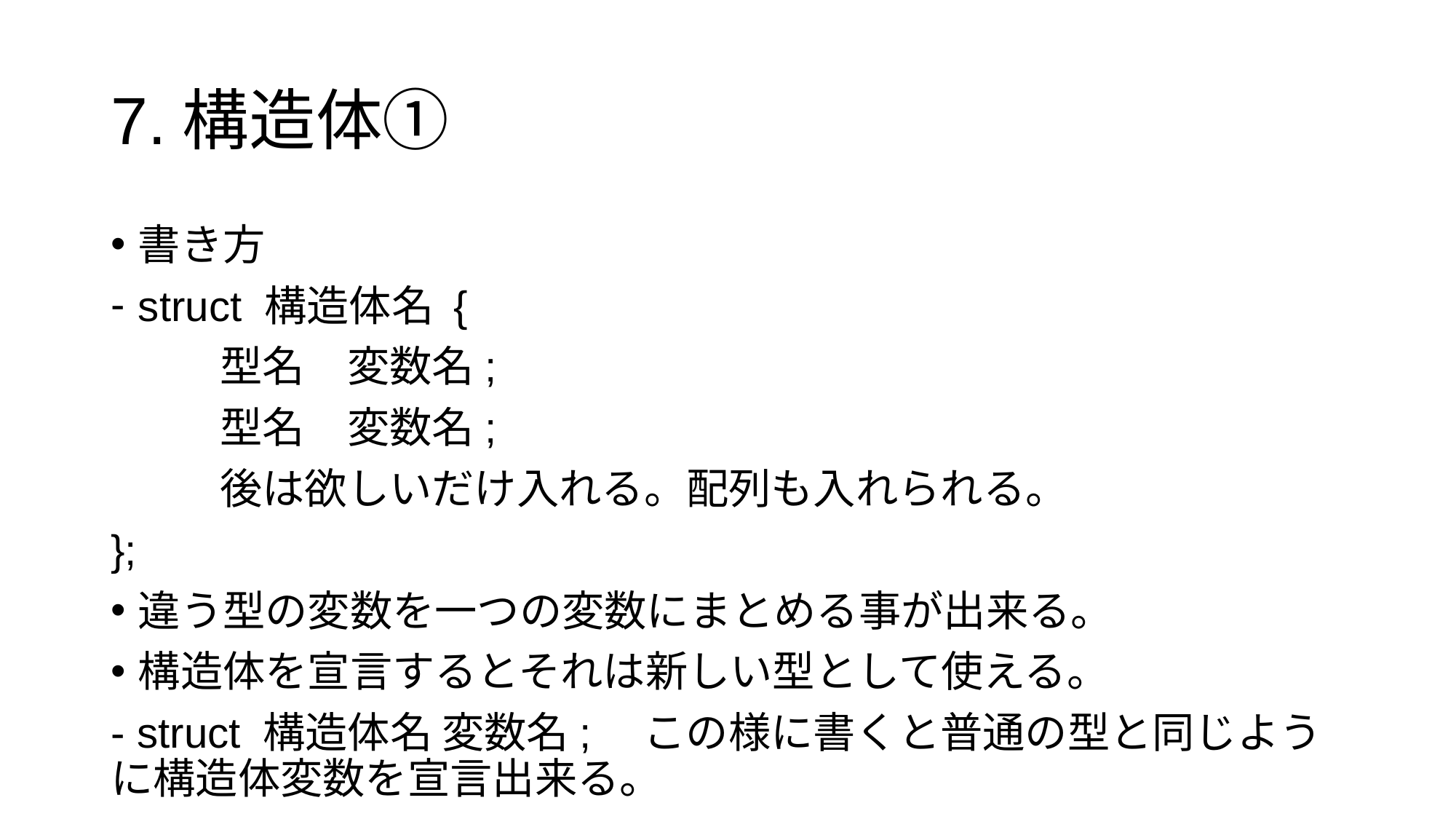

# 7.構造体①
書き方
struct 構造体名 {
	型名　変数名;
	型名　変数名;
	後は欲しいだけ入れる。配列も入れられる。
};
違う型の変数を一つの変数にまとめる事が出来る。
構造体を宣言するとそれは新しい型として使える。
- struct 構造体名 変数名;　この様に書くと普通の型と同じように構造体変数を宣言出来る。